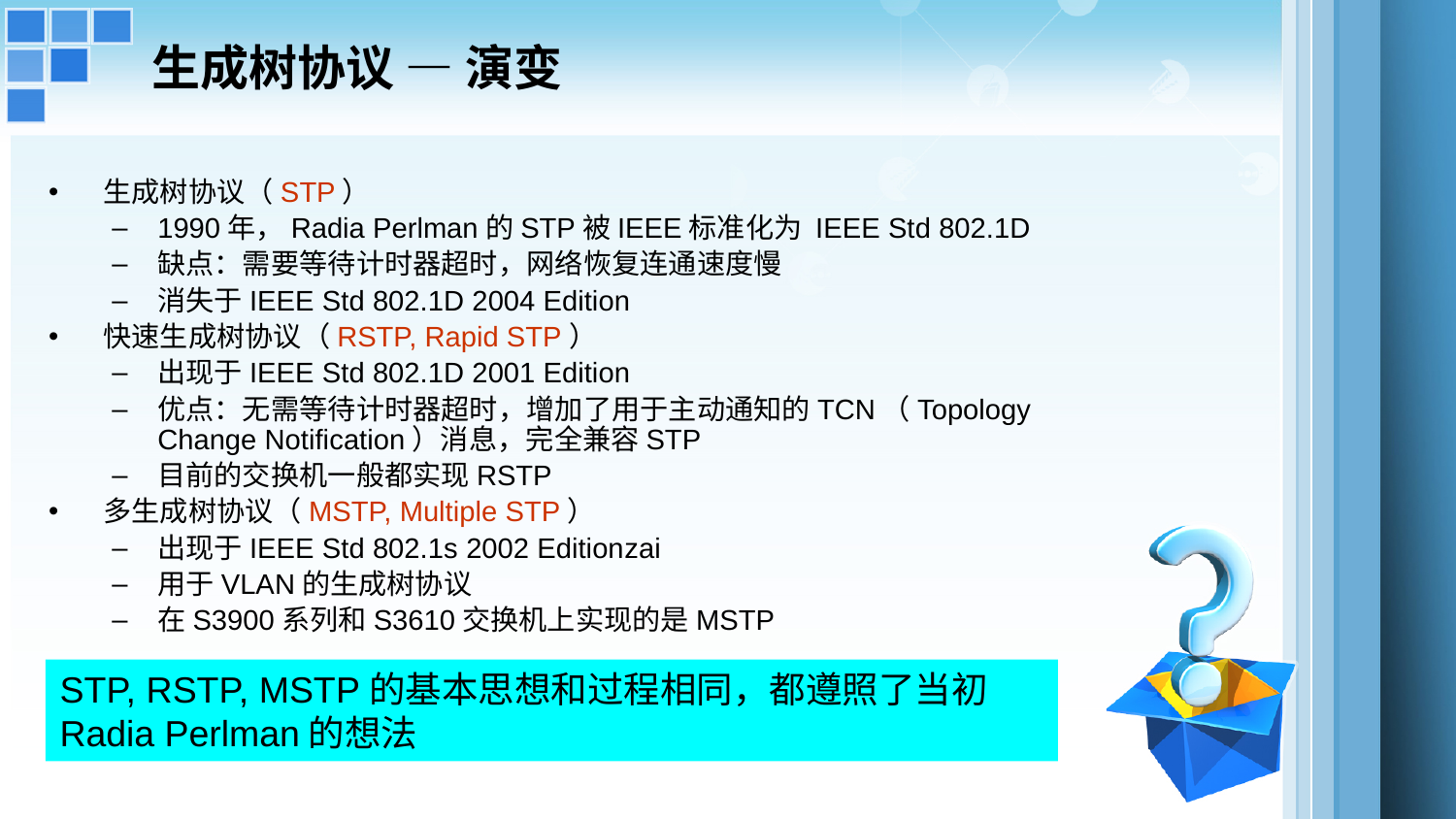

生成树协议 — 演变
生成树协议（STP）
1990年，Radia Perlman的STP被IEEE标准化为 IEEE Std 802.1D
缺点：需要等待计时器超时，网络恢复连通速度慢
消失于IEEE Std 802.1D 2004 Edition
快速生成树协议（RSTP, Rapid STP）
出现于IEEE Std 802.1D 2001 Edition
优点：无需等待计时器超时，增加了用于主动通知的TCN（Topology Change Notification）消息，完全兼容STP
目前的交换机一般都实现RSTP
多生成树协议（MSTP, Multiple STP）
出现于IEEE Std 802.1s 2002 Editionzai
用于VLAN的生成树协议
在S3900系列和S3610交换机上实现的是MSTP
STP, RSTP, MSTP的基本思想和过程相同，都遵照了当初Radia Perlman的想法